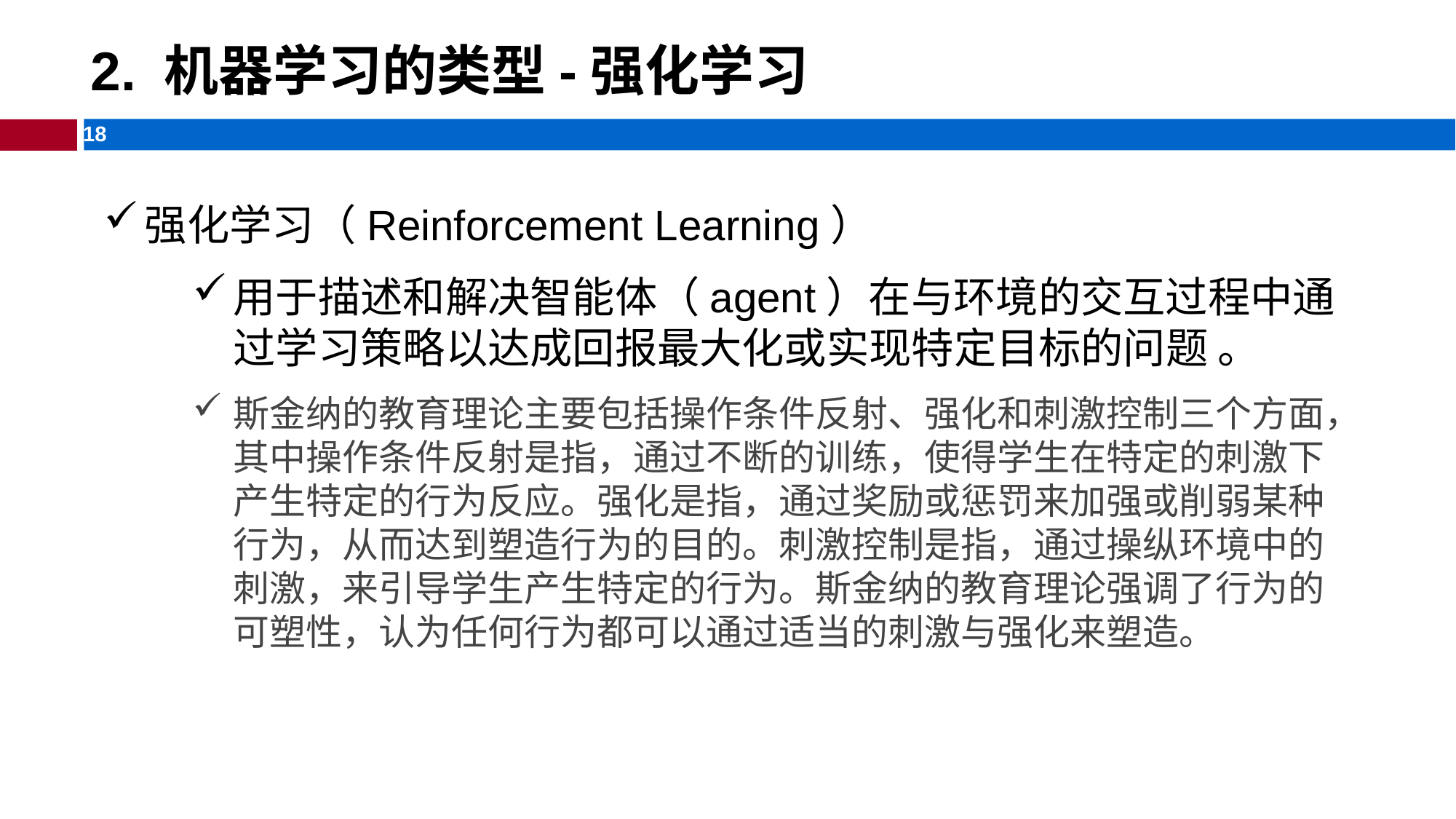

# 2. 机器学习的类型-强化学习
强化学习（Reinforcement Learning）
用于描述和解决智能体（agent）在与环境的交互过程中通过学习策略以达成回报最大化或实现特定目标的问题 。
斯金纳的教育理论主要包括操作条件反射、强化和刺激控制三个方面，其中操作条件反射是指，通过不断的训练，使得学生在特定的刺激下产生特定的行为反应。强化是指，通过奖励或惩罚来加强或削弱某种行为，从而达到塑造行为的目的。刺激控制是指，通过操纵环境中的刺激，来引导学生产生特定的行为。斯金纳的教育理论强调了行为的可塑性，认为任何行为都可以通过适当的刺激与强化来塑造。